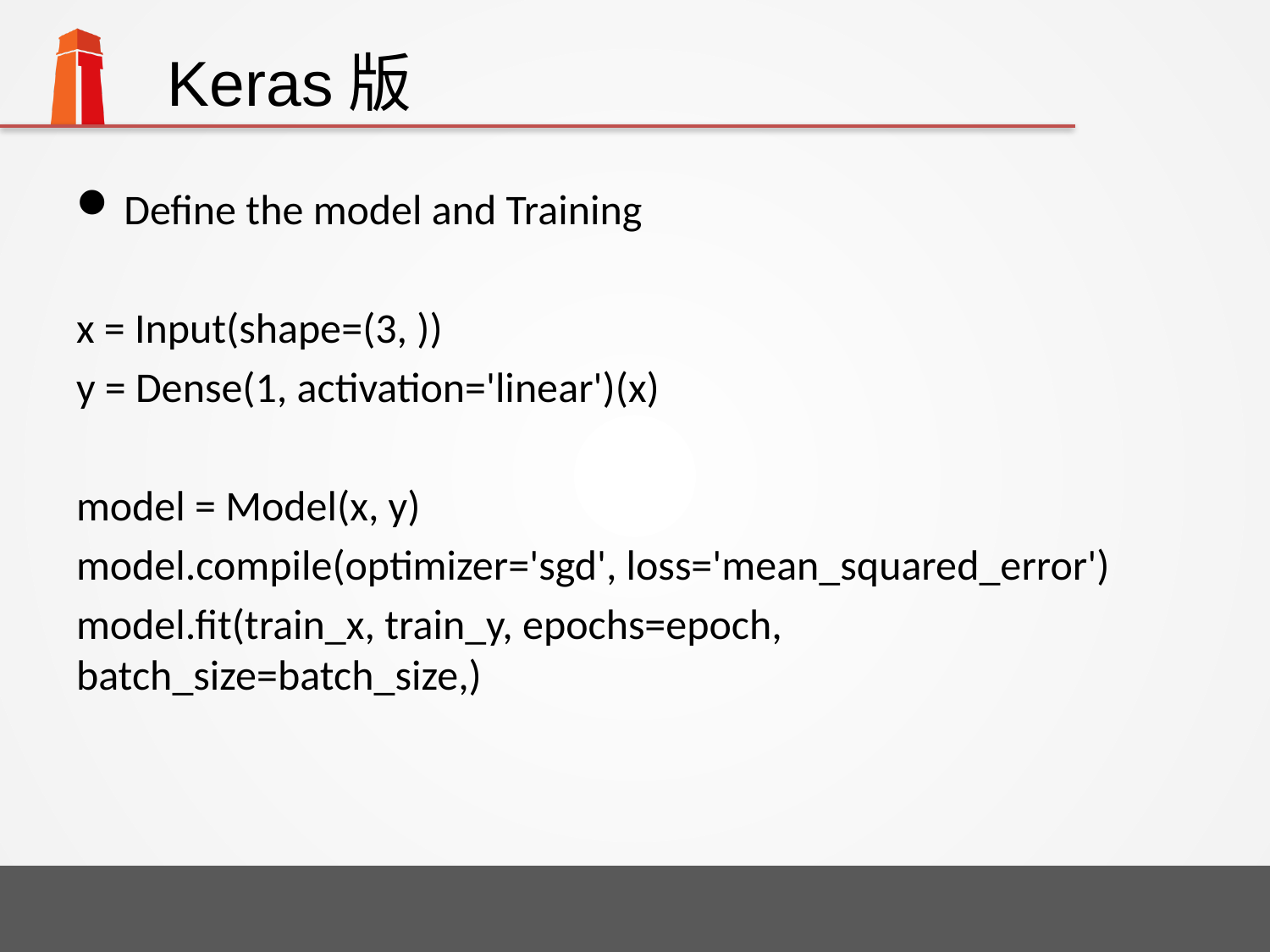

# Keras版
Define the model and Training

x = Input(shape=(3, ))
y = Dense(1, activation='linear')(x)

model = Model(x, y)
model.compile(optimizer='sgd', loss='mean_squared_error')
model.fit(train_x, train_y, epochs=epoch, batch_size=batch_size,)